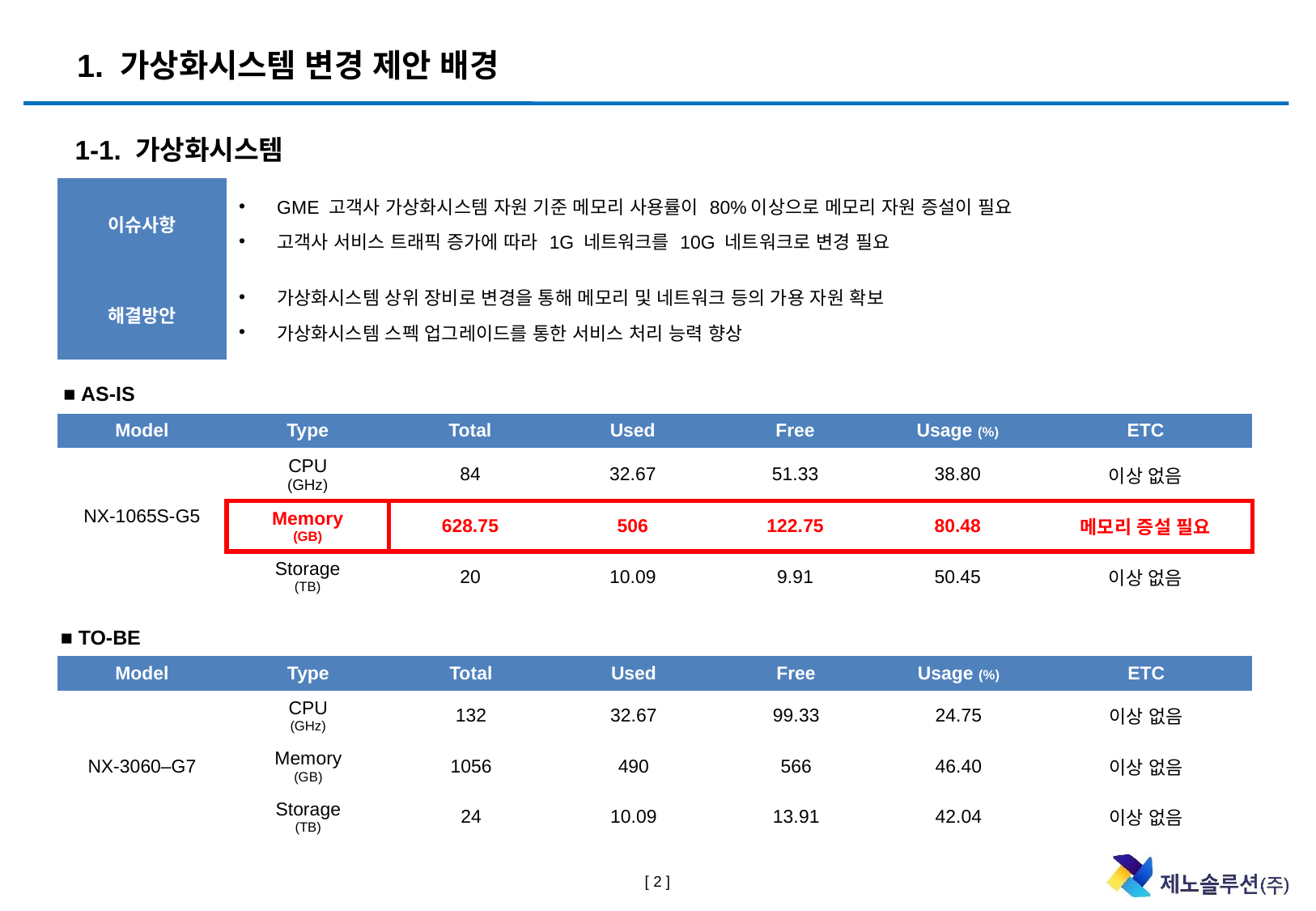

# 1. 가상화시스템 변경 제안 배경
1-1. 가상화시스템
| 이슈사항 | GME 고객사 가상화시스템 자원 기준 메모리 사용률이 80%이상으로 메모리 자원 증설이 필요 고객사 서비스 트래픽 증가에 따라 1G 네트워크를 10G 네트워크로 변경 필요 |
| --- | --- |
| 해결방안 | 가상화시스템 상위 장비로 변경을 통해 메모리 및 네트워크 등의 가용 자원 확보 가상화시스템 스펙 업그레이드를 통한 서비스 처리 능력 향상 |
■ AS-IS
| Model | Type | Total | Used | Free | Usage (%) | ETC |
| --- | --- | --- | --- | --- | --- | --- |
| NX-1065S-G5 | CPU (GHz) | 84 | 32.67 | 51.33 | 38.80 | 이상 없음 |
|  | Memory (GB) | 628.75 | 506 | 122.75 | 80.48 | 메모리 증설 필요 |
|  | Storage (TB) | 20 | 10.09 | 9.91 | 50.45 | 이상 없음 |
■ TO-BE
| Model | Type | Total | Used | Free | Usage (%) | ETC |
| --- | --- | --- | --- | --- | --- | --- |
| NX-3060–G7 | CPU (GHz) | 132 | 32.67 | 99.33 | 24.75 | 이상 없음 |
|  | Memory (GB) | 1056 | 490 | 566 | 46.40 | 이상 없음 |
|  | Storage (TB) | 24 | 10.09 | 13.91 | 42.04 | 이상 없음 |